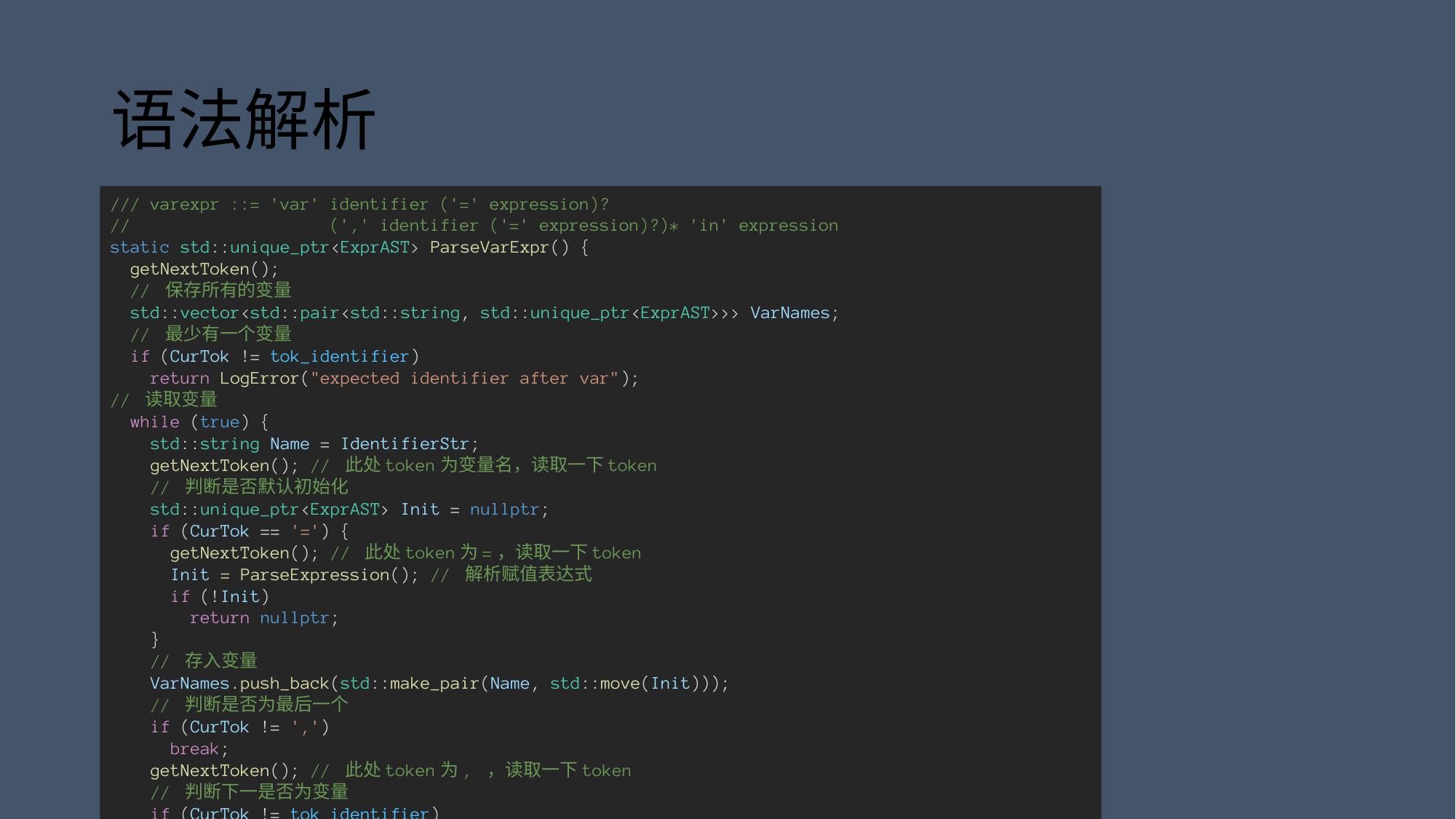

# 语法解析
/// varexpr ::= 'var' identifier ('=' expression)?
//                    (',' identifier ('=' expression)?)* 'in' expression
static std::unique_ptr<ExprAST> ParseVarExpr() {
  getNextToken();
  // 保存所有的变量
  std::vector<std::pair<std::string, std::unique_ptr<ExprAST>>> VarNames;
  // 最少有一个变量
  if (CurTok != tok_identifier)
    return LogError("expected identifier after var");
// 读取变量
  while (true) {
    std::string Name = IdentifierStr;
    getNextToken(); // 此处token为变量名，读取一下token
    // 判断是否默认初始化
    std::unique_ptr<ExprAST> Init = nullptr;
    if (CurTok == '=') {
      getNextToken(); // 此处token为=，读取一下token
      Init = ParseExpression(); // 解析赋值表达式
      if (!Init)
        return nullptr;
    }
    // 存入变量
    VarNames.push_back(std::make_pair(Name, std::move(Init)));
    // 判断是否为最后一个
    if (CurTok != ',')
      break;
    getNextToken(); // 此处token为, ，读取一下token
    // 判断下一是否为变量
    if (CurTok != tok_identifier)
      return LogError("expected identifier list after var");
  }
  // 变量读取结束, 检测in
  if (CurTok != tok_in)
    return LogError("expected 'in' keyword after 'var'");
  getNextToken(); // // 此处token为in，读取一下token
  // 解析主体部分
  auto Body = ParseExpression();
  if (!Body)
    return nullptr;
  // 返回生成的AST
  return std::make_unique<VarExprAST>(std::move(VarNames), std::move(Body));
}